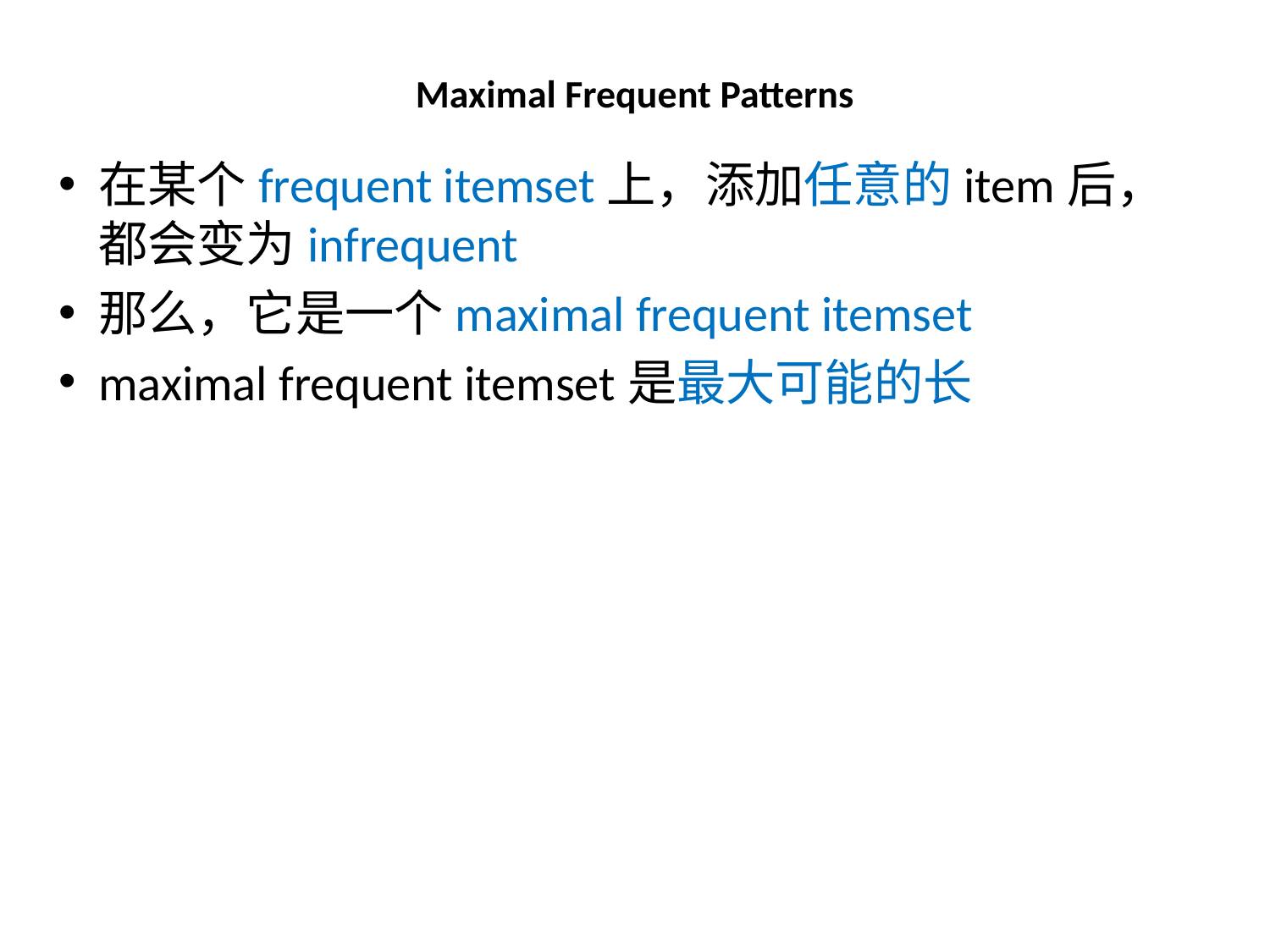

# Maximal Frequent Patterns
在某个frequent itemset上，添加任意的item后，都会变为infrequent
那么，它是一个maximal frequent itemset
maximal frequent itemset是最大可能的长